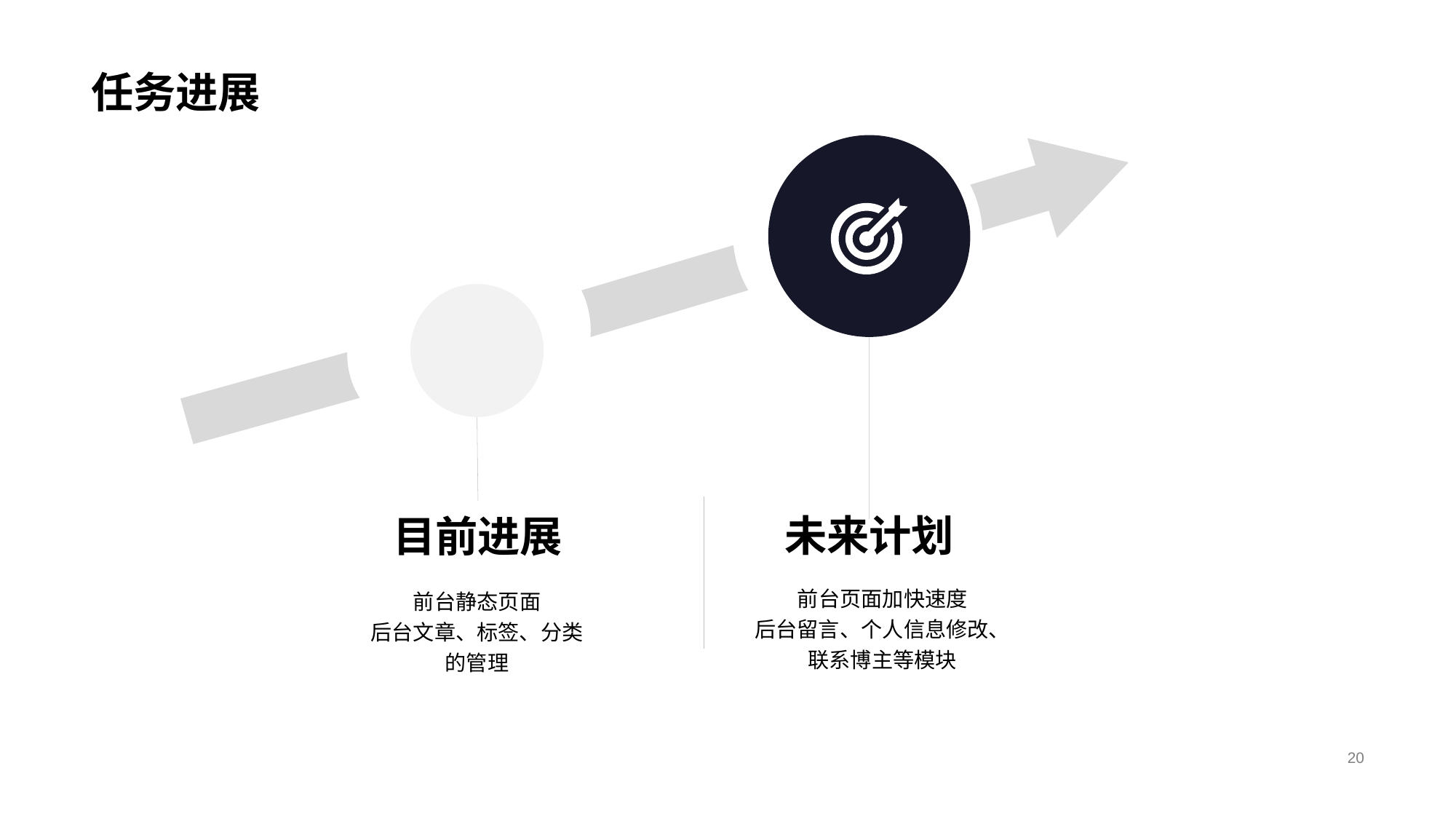

# 任务进展

目前进展
前台静态页面
后台文章、标签、分类的管理
未来计划
前台页面加快速度
后台留言、个人信息修改、
联系博主等模块
20